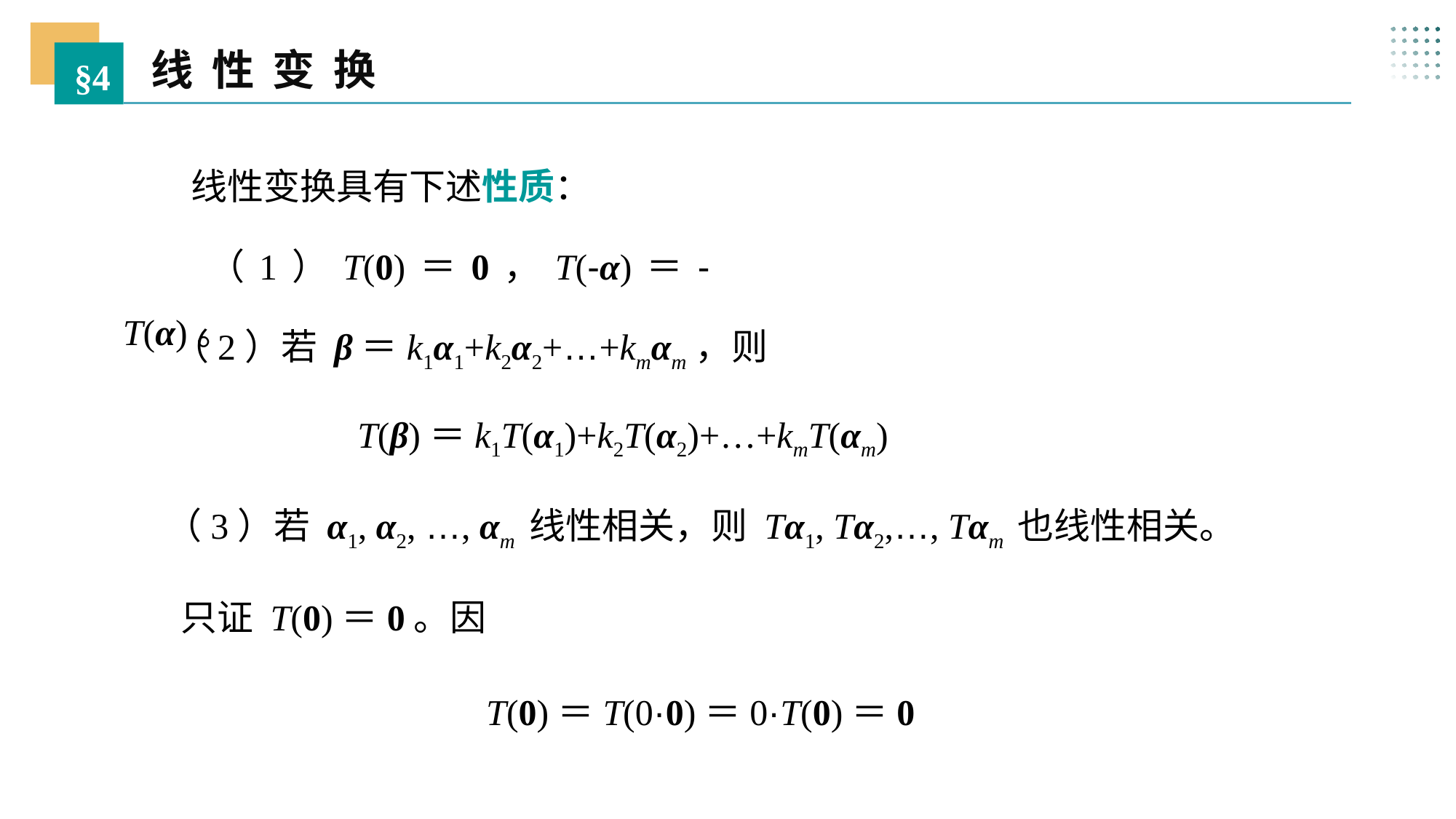

线 性 变 换
§4
        线性变换具有下述性质：
     （1）T(0)＝0，T(-α)＝-T(α)。
     （2）若 β＝k1α1+k2α2+…+kmαm，则
T(β)＝k1T(α1)+k2T(α2)+…+kmT(αm)
     （3）若 α1, α2, …, αm 线性相关，则 Tα1, Tα2,…, Tαm 也线性相关。
        只证 T(0)＝0。因
T(0)＝T(0·0)＝0·T(0)＝0